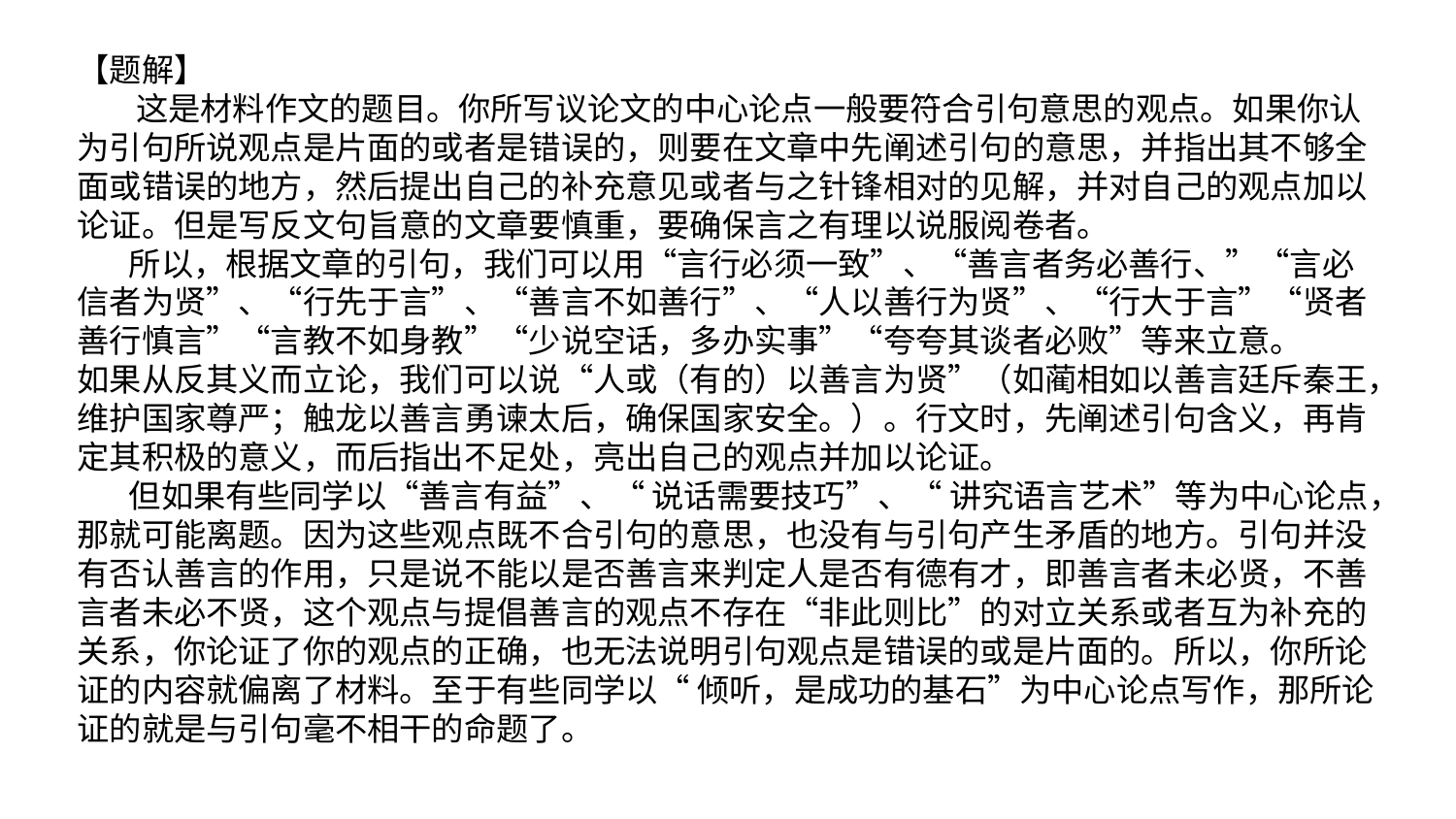

【题解】
       这是材料作文的题目。你所写议论文的中心论点一般要符合引句意思的观点。如果你认为引句所说观点是片面的或者是错误的，则要在文章中先阐述引句的意思，并指出其不够全面或错误的地方，然后提出自己的补充意见或者与之针锋相对的见解，并对自己的观点加以论证。但是写反文句旨意的文章要慎重，要确保言之有理以说服阅卷者。
      所以，根据文章的引句，我们可以用“言行必须一致”、“善言者务必善行、”“言必信者为贤”、“行先于言”、“善言不如善行”、“人以善行为贤”、“行大于言”“贤者善行慎言”“言教不如身教”“少说空话，多办实事”“夸夸其谈者必败”等来立意。
如果从反其义而立论，我们可以说“人或（有的）以善言为贤”（如蔺相如以善言廷斥秦王，维护国家尊严；触龙以善言勇谏太后，确保国家安全。）。行文时，先阐述引句含义，再肯定其积极的意义，而后指出不足处，亮出自己的观点并加以论证。
      但如果有些同学以“善言有益”、“ 说话需要技巧”、“ 讲究语言艺术”等为中心论点，那就可能离题。因为这些观点既不合引句的意思，也没有与引句产生矛盾的地方。引句并没有否认善言的作用，只是说不能以是否善言来判定人是否有德有才，即善言者未必贤，不善言者未必不贤，这个观点与提倡善言的观点不存在“非此则比”的对立关系或者互为补充的关系，你论证了你的观点的正确，也无法说明引句观点是错误的或是片面的。所以，你所论证的内容就偏离了材料。至于有些同学以“ 倾听，是成功的基石”为中心论点写作，那所论证的就是与引句毫不相干的命题了。